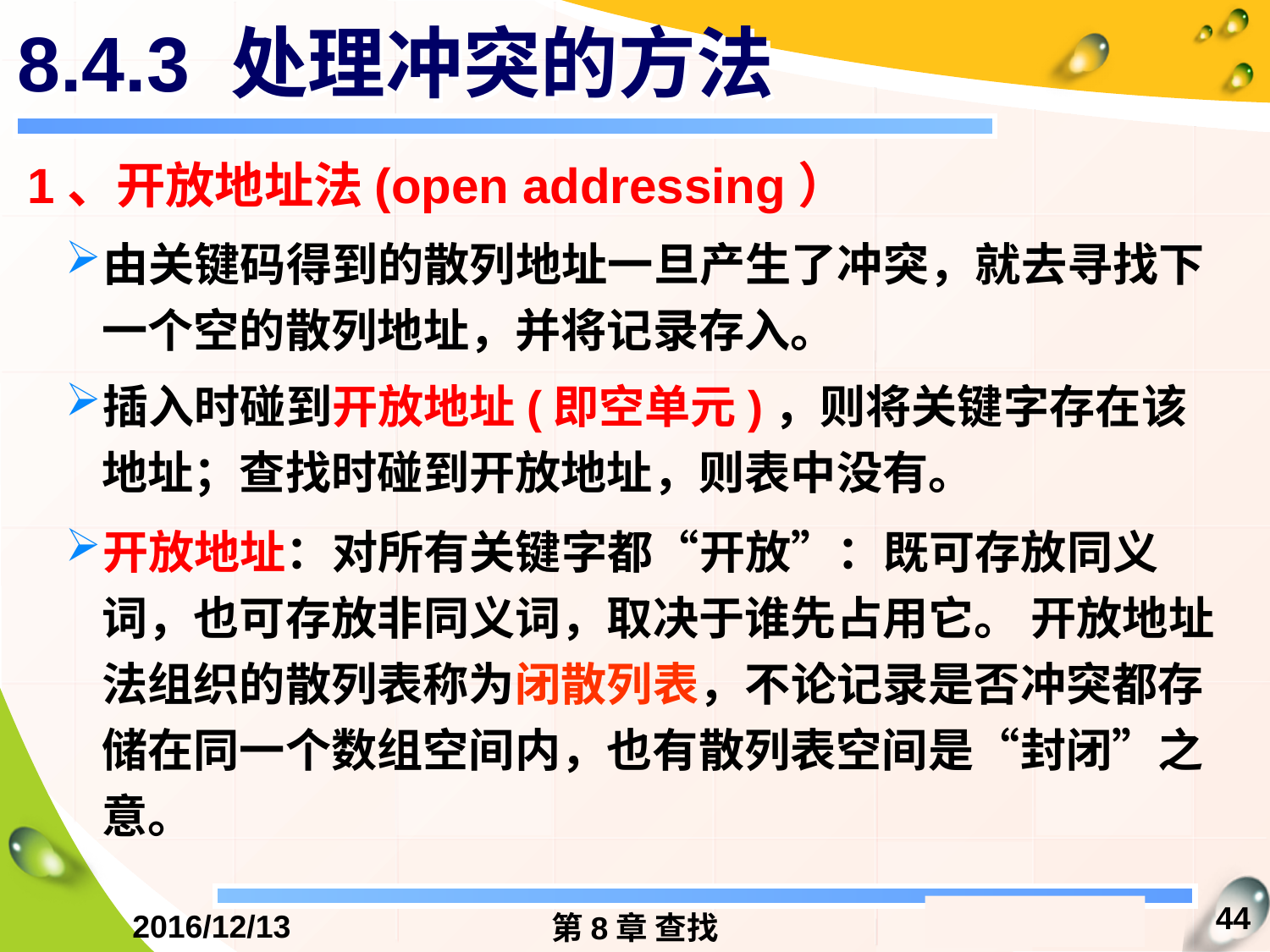

# 8.4.3 处理冲突的方法
1、开放地址法(open addressing）
由关键码得到的散列地址一旦产生了冲突，就去寻找下一个空的散列地址，并将记录存入。
插入时碰到开放地址(即空单元)，则将关键字存在该地址；查找时碰到开放地址，则表中没有。
开放地址：对所有关键字都“开放”：既可存放同义词，也可存放非同义词，取决于谁先占用它。 开放地址法组织的散列表称为闭散列表，不论记录是否冲突都存储在同一个数组空间内，也有散列表空间是“封闭”之意。
44
2016/12/13
第8章 查找